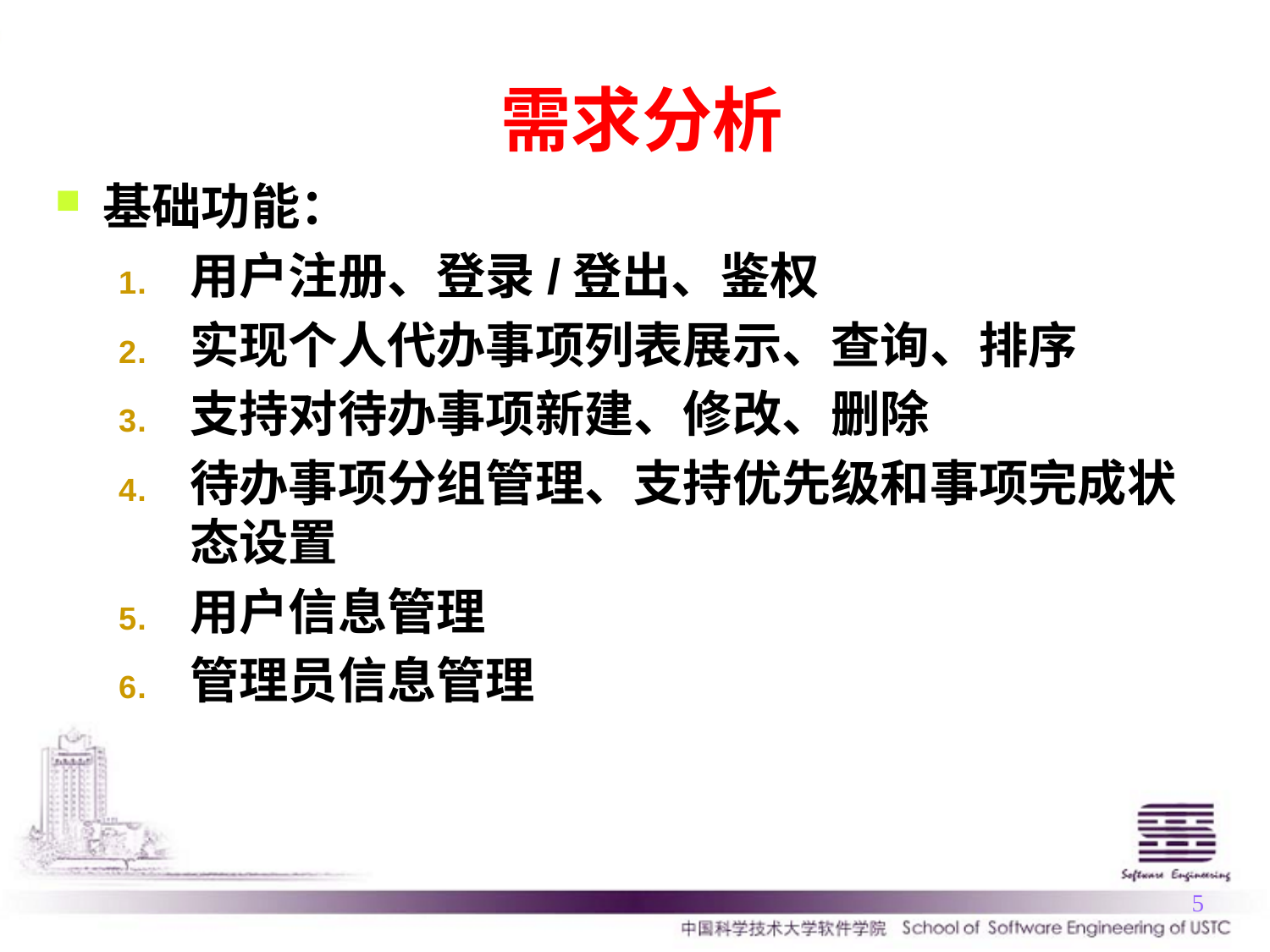

基础功能：
用户注册、登录/登出、鉴权
实现个人代办事项列表展示、查询、排序
支持对待办事项新建、修改、删除
待办事项分组管理、支持优先级和事项完成状态设置
用户信息管理
管理员信息管理

需求分析
5